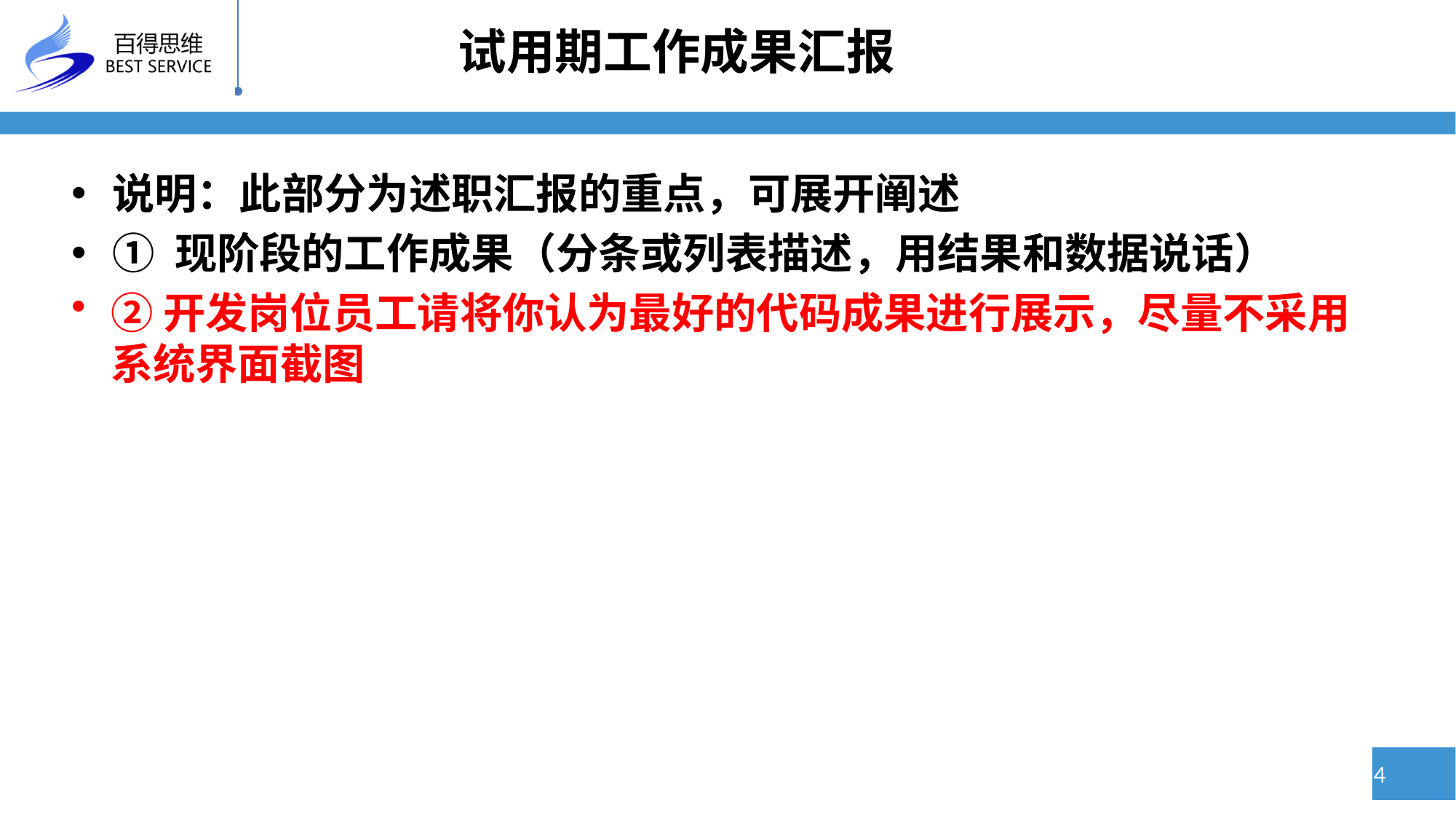

# 试用期工作成果汇报
说明：此部分为述职汇报的重点，可展开阐述
① 现阶段的工作成果（分条或列表描述，用结果和数据说话）
②开发岗位员工请将你认为最好的代码成果进行展示，尽量不采用系统界面截图